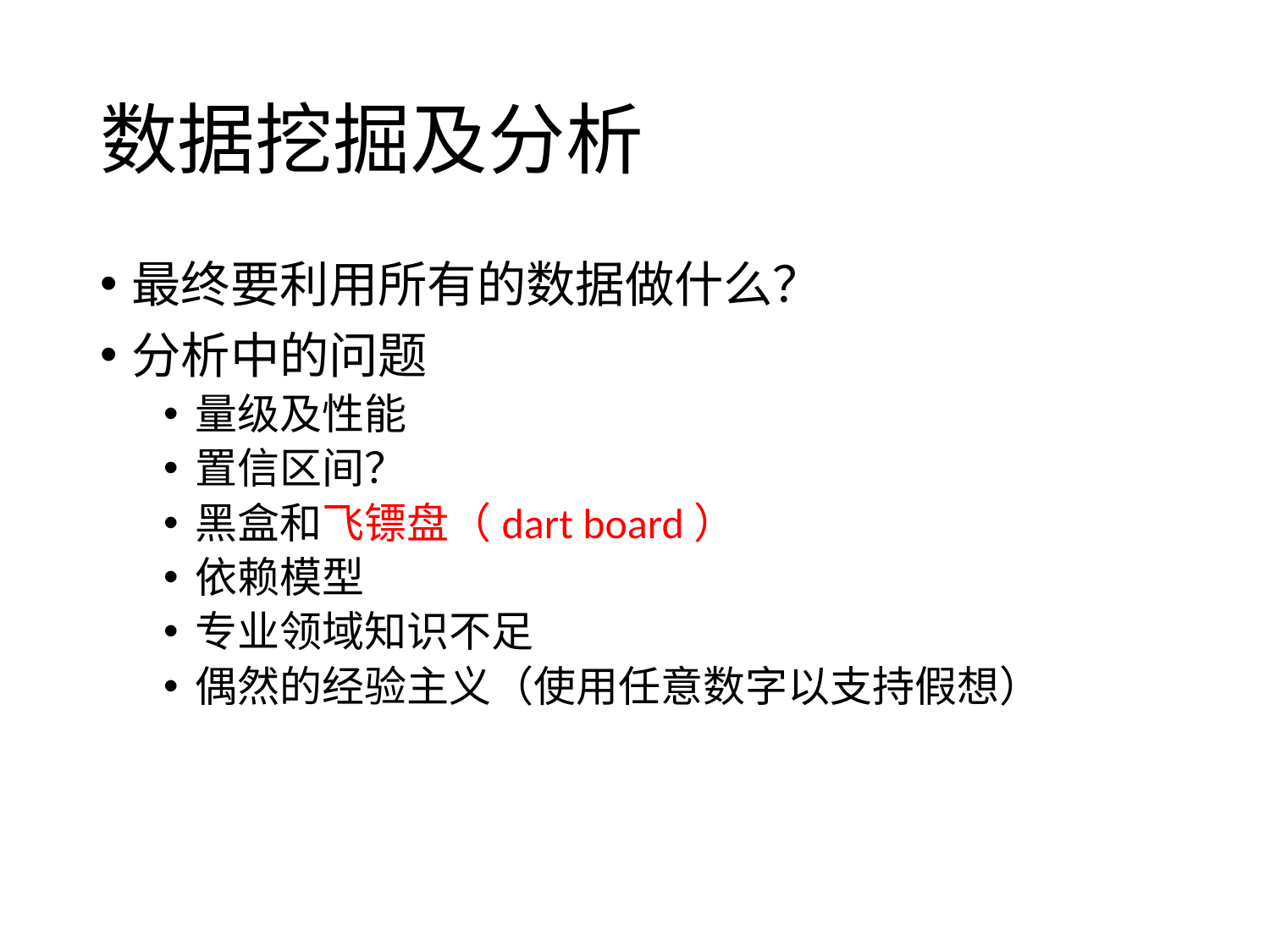

# 数据挖掘及分析
最终要利用所有的数据做什么？
分析中的问题
量级及性能
置信区间？
黑盒和飞镖盘（dart board）
依赖模型
专业领域知识不足
偶然的经验主义（使用任意数字以支持假想）